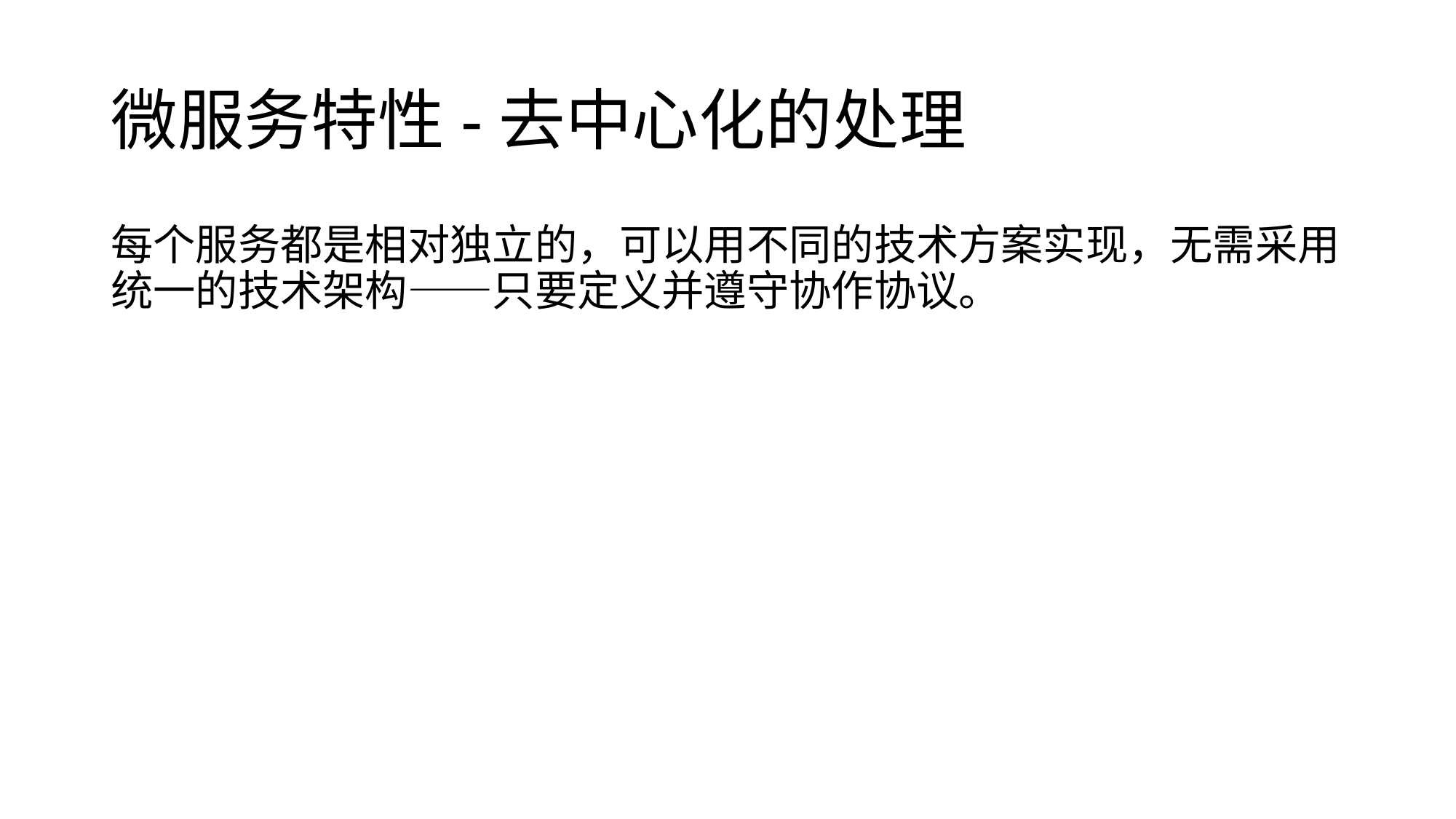

# 微服务特性-去中心化的处理
每个服务都是相对独立的，可以用不同的技术方案实现，无需采用统一的技术架构——只要定义并遵守协作协议。